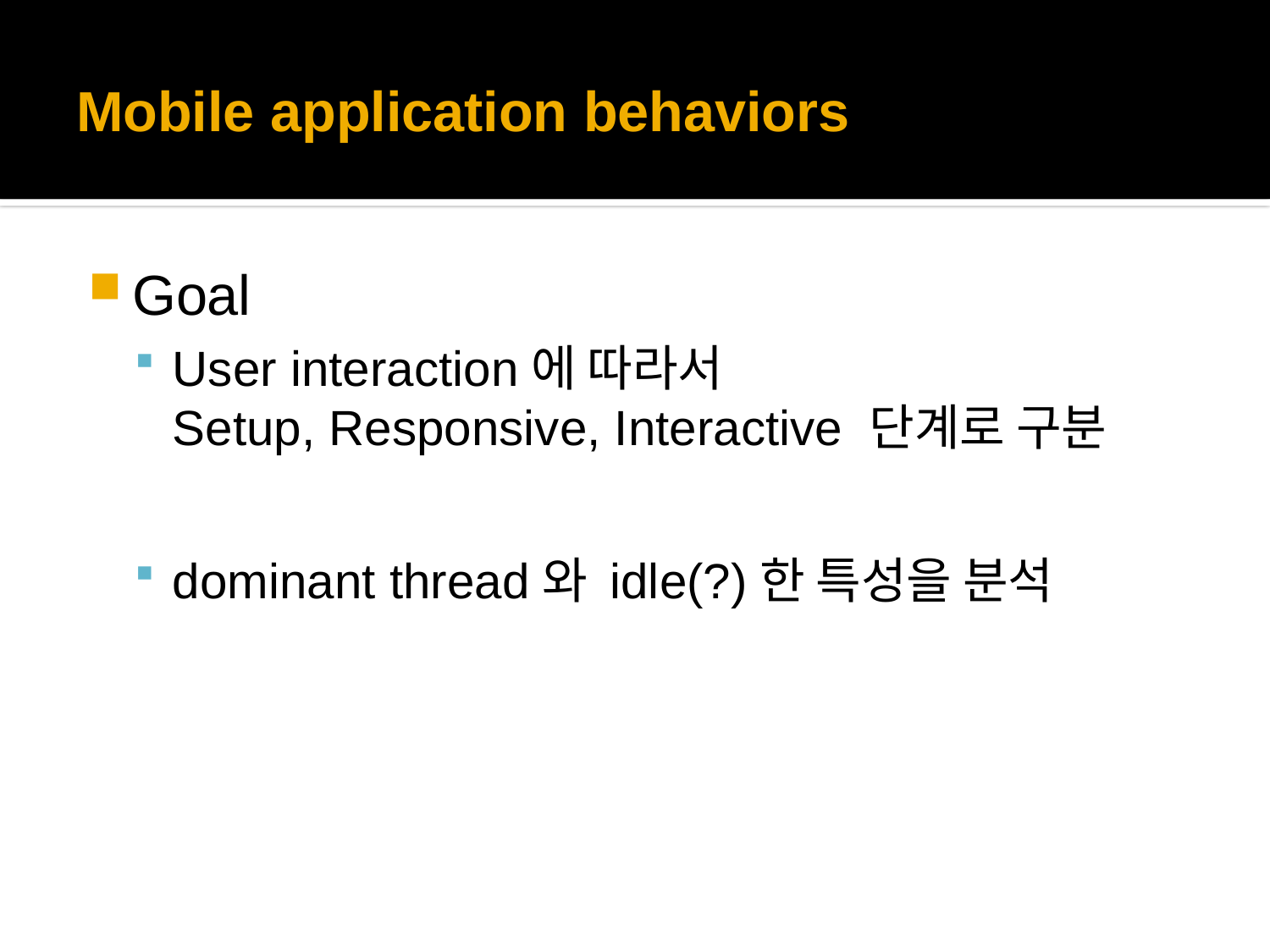

# Mobile application behaviors
Goal
User interaction에 따라서
Setup, Responsive, Interactive 단계로 구분

dominant thread와 idle(?)한 특성을 분석